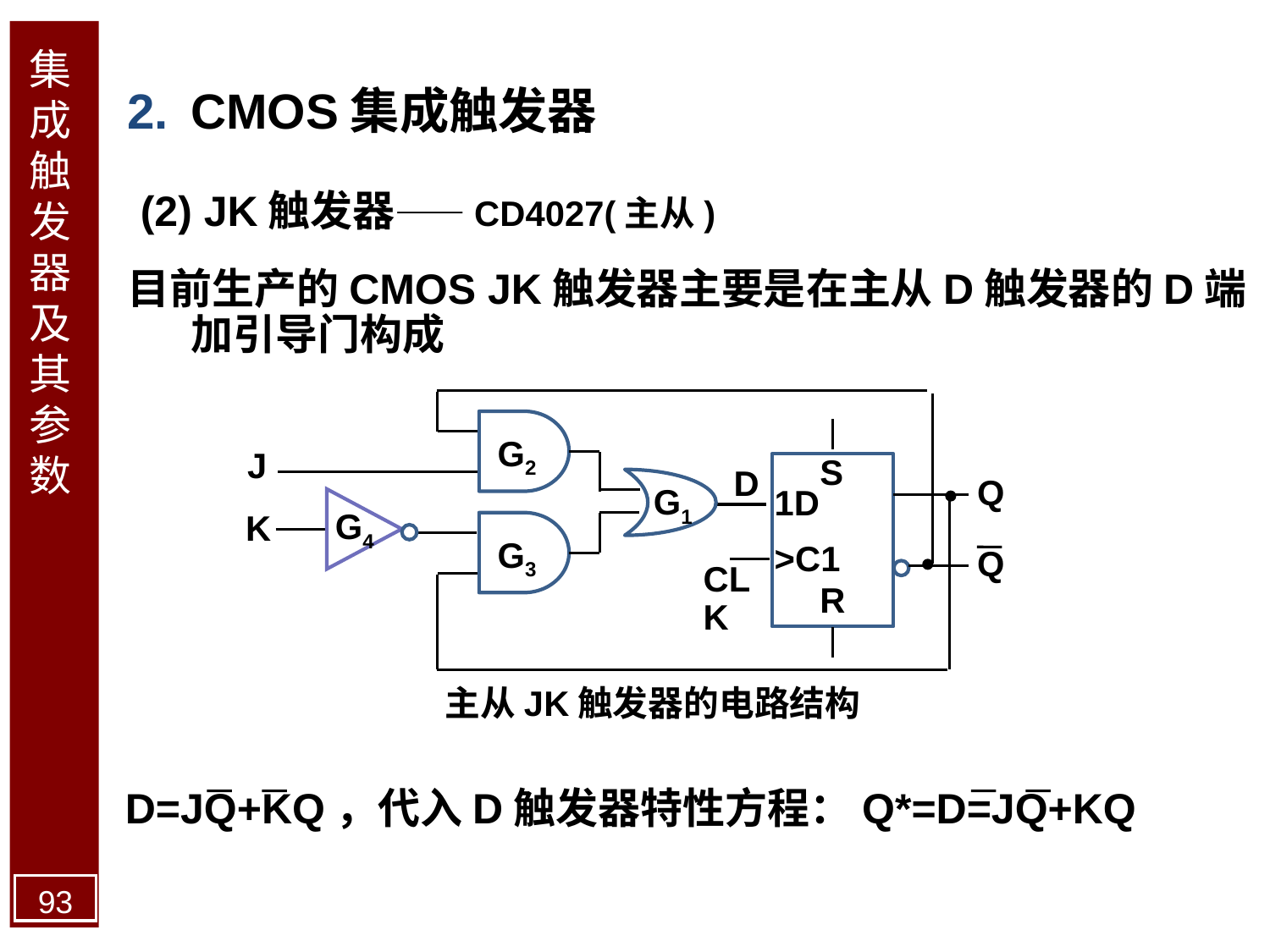

集成触发器及其参数
CMOS集成触发器
(2) JK触发器——CD4027(主从)
目前生产的CMOS JK触发器主要是在主从D触发器的D端加引导门构成

G2
J

G4
K

S

D
Q

G1
1D

G3
>C1
Q

CLK

R
主从JK触发器的电路结构
D=JQ+KQ，代入D触发器特性方程：Q*=D=JQ+KQ

93